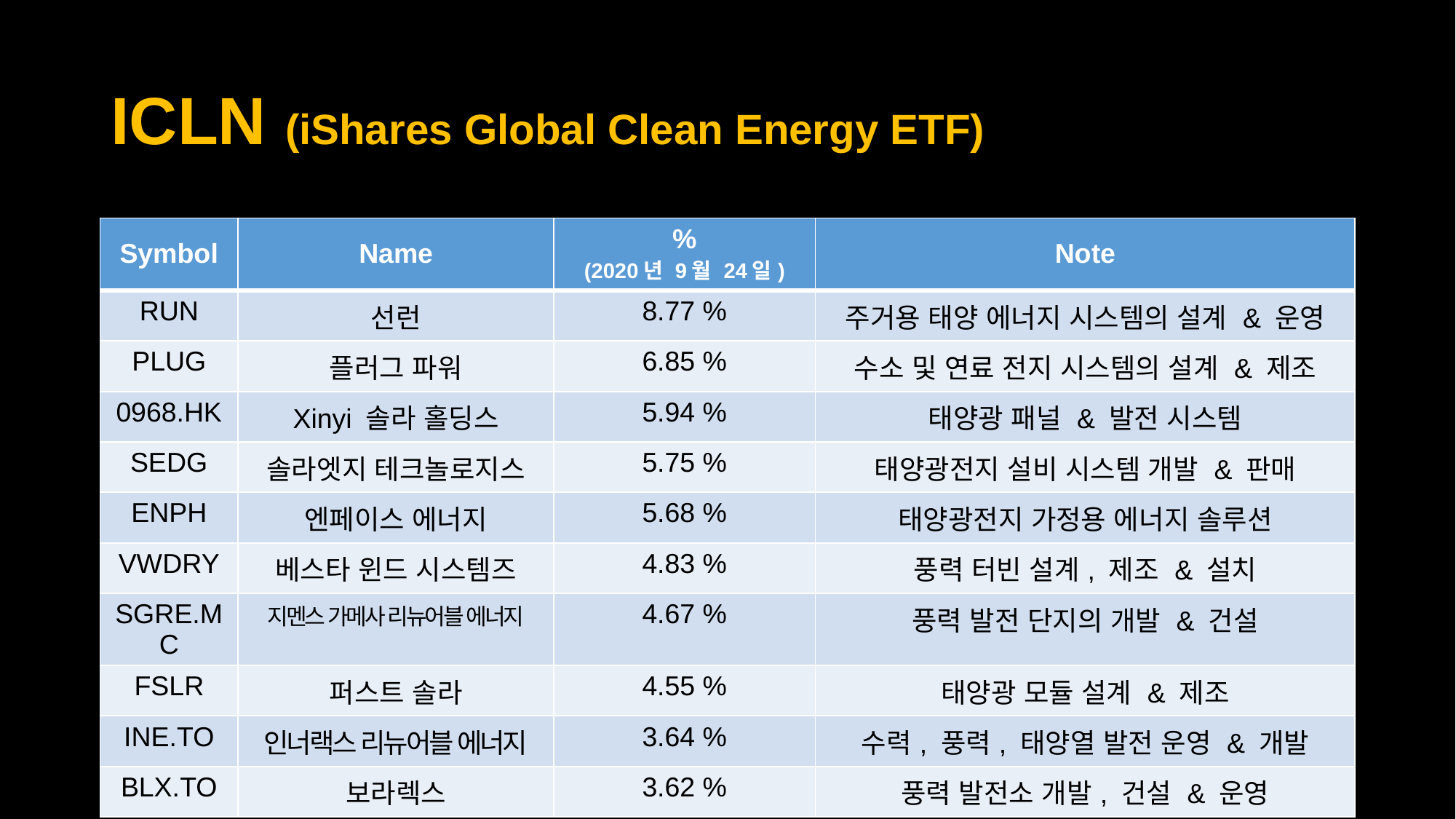

# ICLN (iShares Global Clean Energy ETF)
| Symbol | Name | % (2020년 9월 24일) | Note |
| --- | --- | --- | --- |
| RUN | 선런 | 8.77 % | 주거용 태양 에너지 시스템의 설계 & 운영 |
| PLUG | 플러그 파워 | 6.85 % | 수소 및 연료 전지 시스템의 설계 & 제조 |
| 0968.HK | Xinyi 솔라 홀딩스 | 5.94 % | 태양광 패널 & 발전 시스템 |
| SEDG | 솔라엣지 테크놀로지스 | 5.75 % | 태양광전지 설비 시스템 개발 & 판매 |
| ENPH | 엔페이스 에너지 | 5.68 % | 태양광전지 가정용 에너지 솔루션 |
| VWDRY | 베스타 윈드 시스템즈 | 4.83 % | 풍력 터빈 설계, 제조 & 설치 |
| SGRE.MC | 지멘스 가메사 리뉴어블 에너지 | 4.67 % | 풍력 발전 단지의 개발 & 건설 |
| FSLR | 퍼스트 솔라 | 4.55 % | 태양광 모듈 설계 & 제조 |
| INE.TO | 인너랙스 리뉴어블 에너지 | 3.64 % | 수력, 풍력, 태양열 발전 운영 & 개발 |
| BLX.TO | 보라렉스 | 3.62 % | 풍력 발전소 개발, 건설 & 운영 |